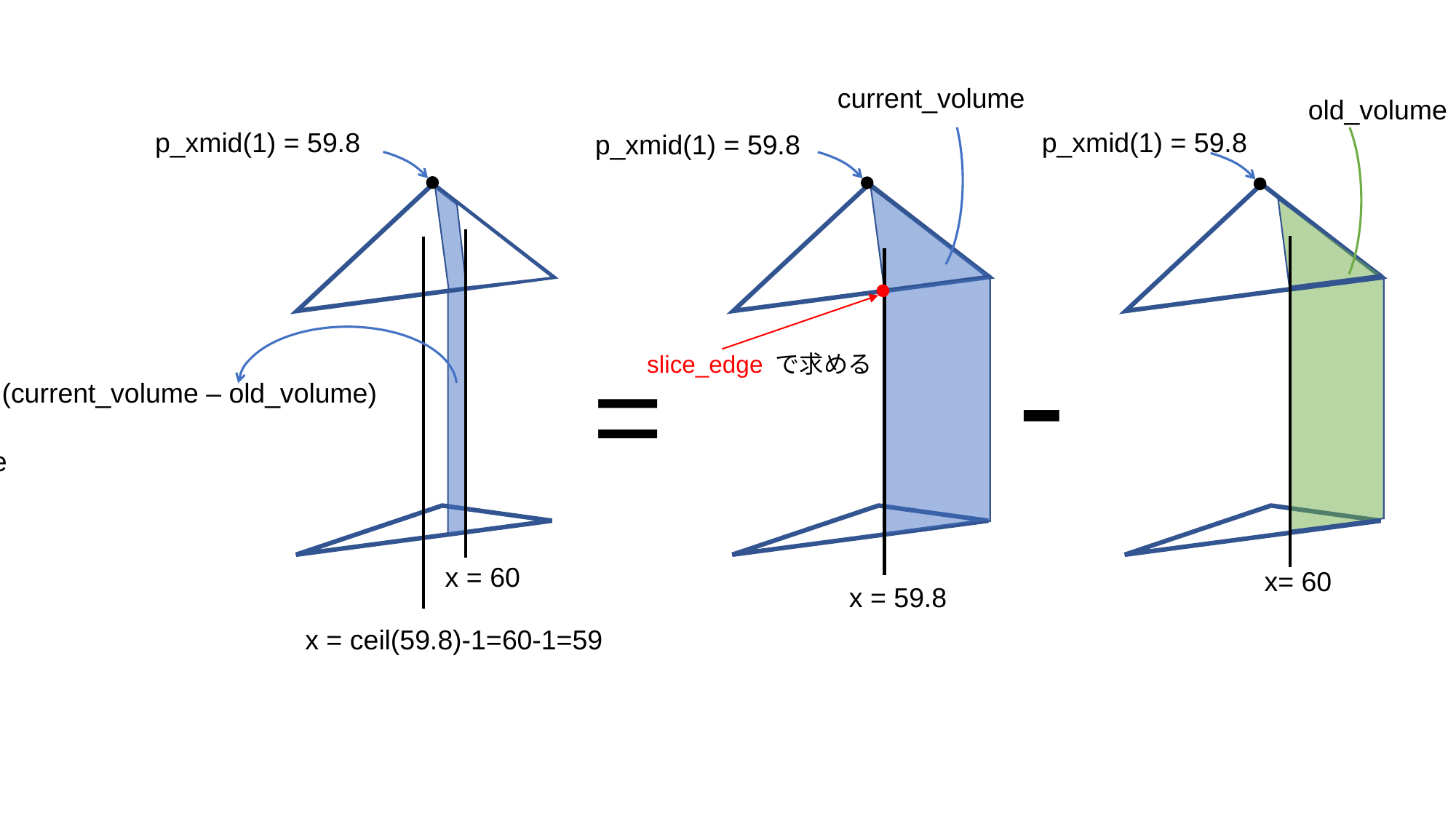

current_volume

old_volume

p_xmid(1) = 59.8
p_xmid(1) = 59.8
p_xmid(1) = 59.8

-

=
slice_edge で求める

volume(59) = volume(59) +  (current_volume – old_volume)

old_volume =current_volume

x = 60
x= 60
x = 59.8
x = ceil(59.8)-1=60-1=59